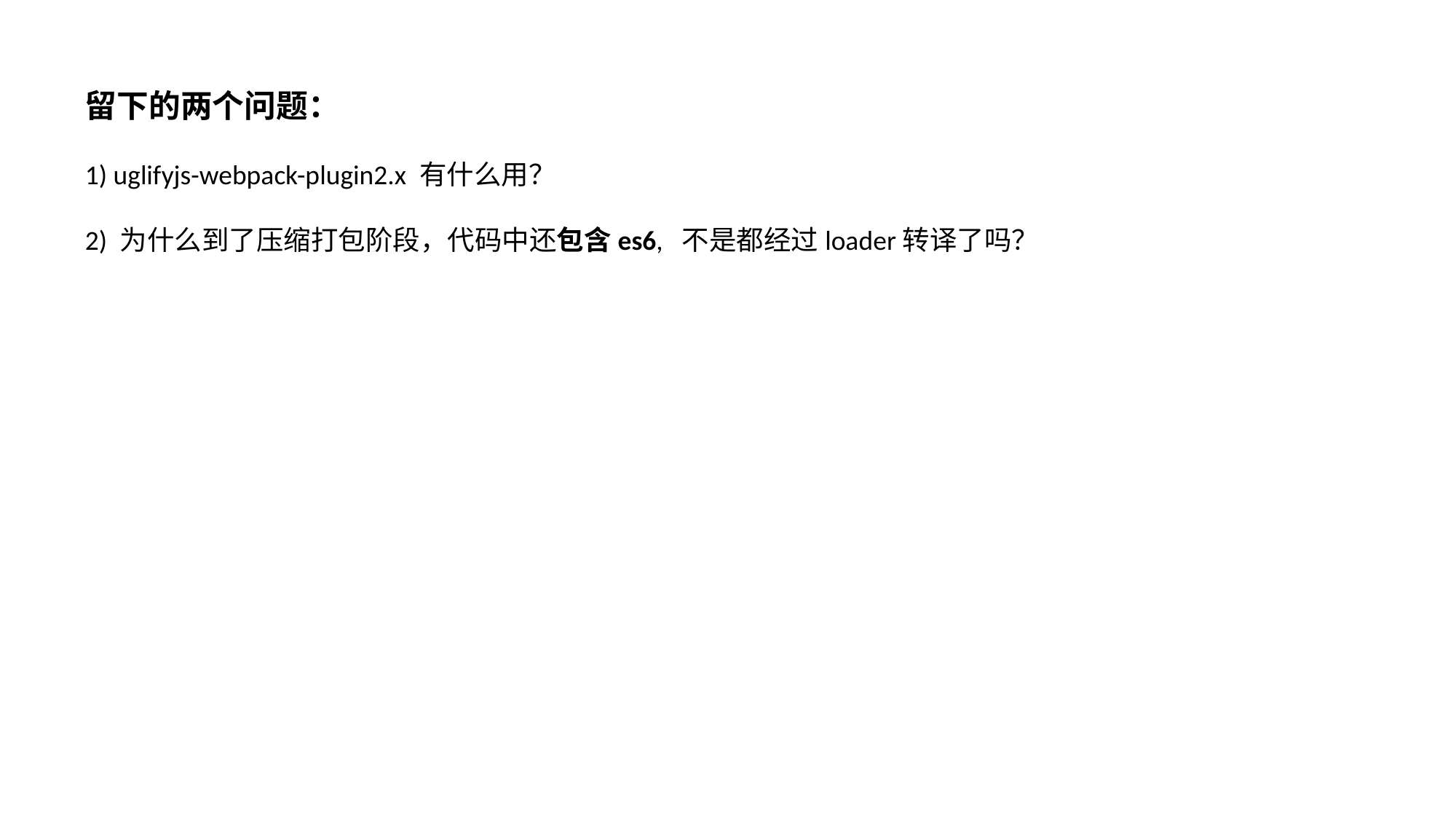

留下的两个问题：

1) uglifyjs-webpack-plugin2.x 有什么用？

2) 为什么到了压缩打包阶段，代码中还包含es6,  不是都经过loader转译了吗？